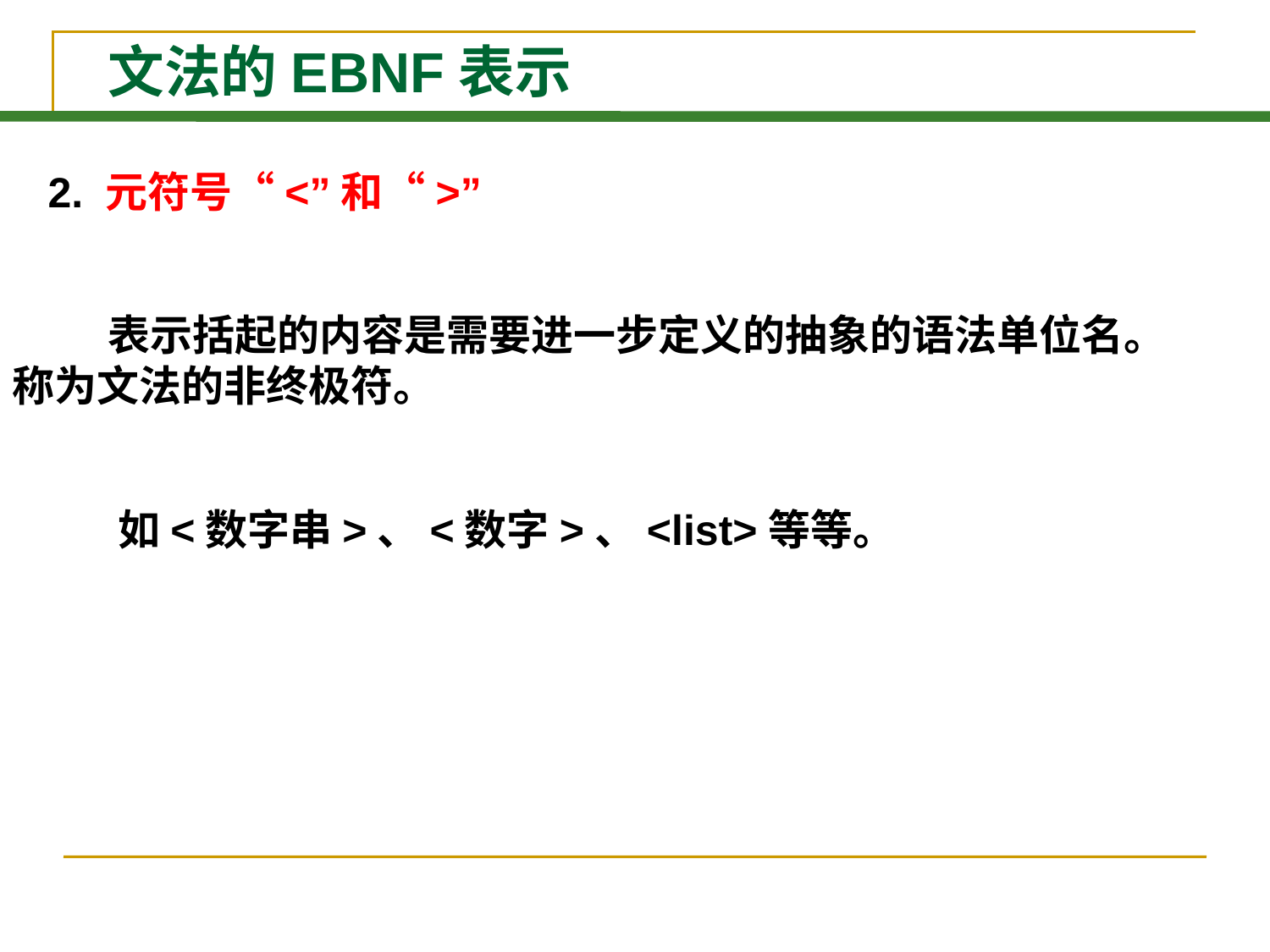

# 文法的EBNF表示

   2. 元符号“<”和“>”

         表示括起的内容是需要进一步定义的抽象的语法单位名。称为文法的非终极符。

          如<数字串>、<数字>、<list>等等。

16